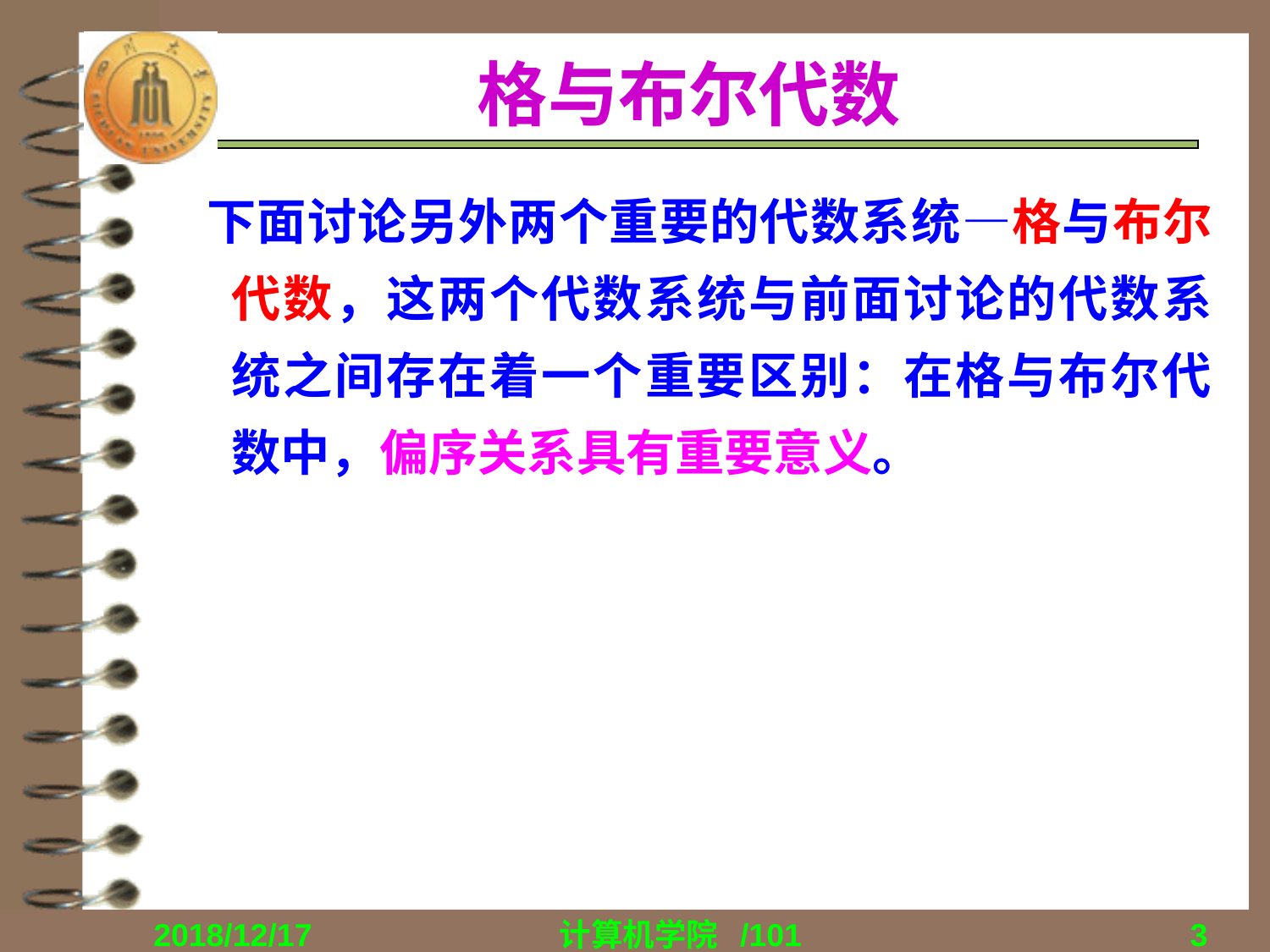

# 格与布尔代数
   下面讨论另外两个重要的代数系统—格与布尔代数，这两个代数系统与前面讨论的代数系统之间存在着一个重要区别：在格与布尔代数中，偏序关系具有重要意义。
2018/12/17
计算机学院  /101
3